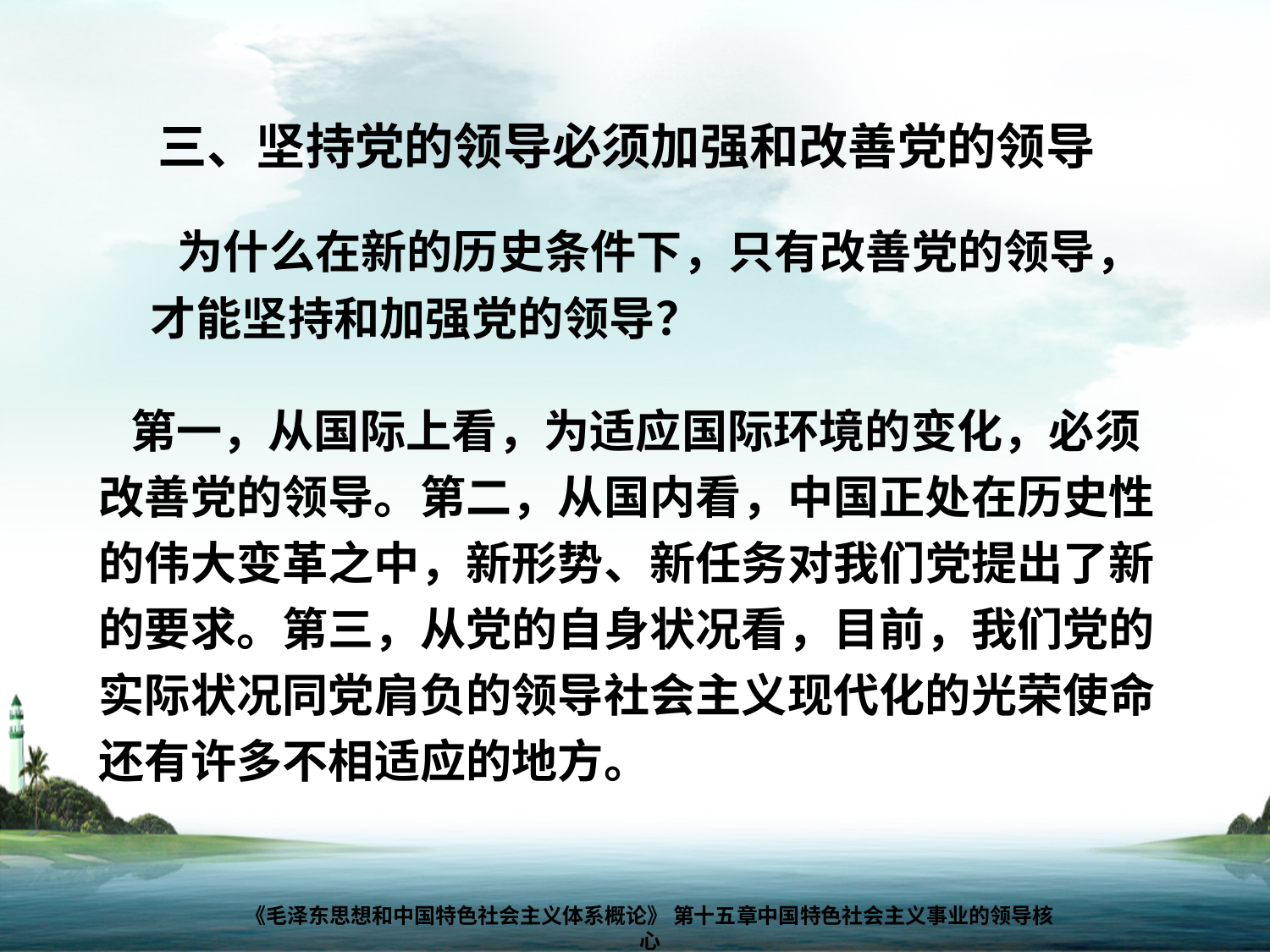

三、坚持党的领导必须加强和改善党的领导
  为什么在新的历史条件下，只有改善党的领导，才能坚持和加强党的领导？
  第一，从国际上看，为适应国际环境的变化，必须改善党的领导。第二，从国内看，中国正处在历史性的伟大变革之中，新形势、新任务对我们党提出了新的要求。第三，从党的自身状况看，目前，我们党的实际状况同党肩负的领导社会主义现代化的光荣使命还有许多不相适应的地方。
《毛泽东思想和中国特色社会主义体系概论》 第十五章中国特色社会主义事业的领导核心